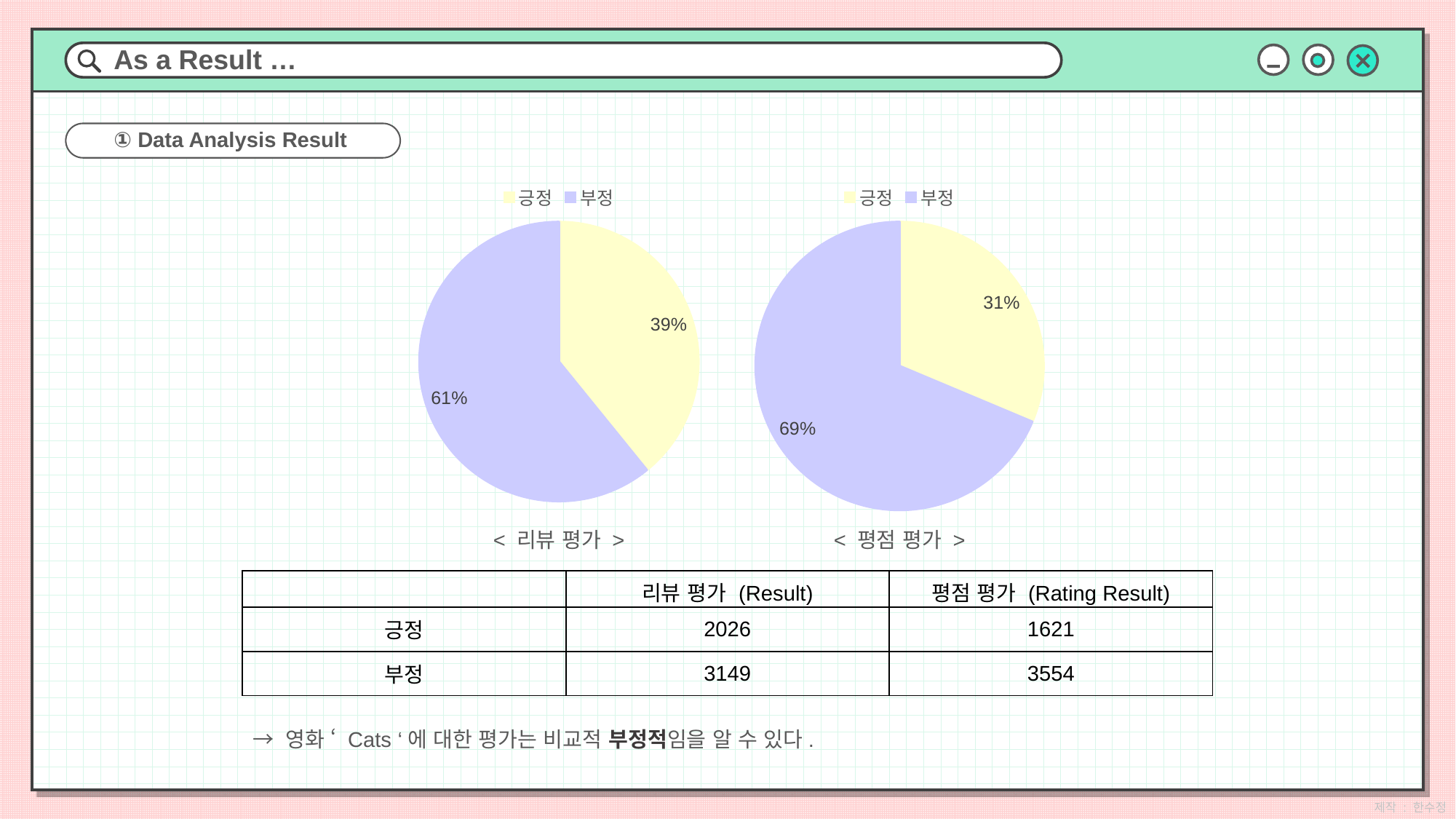

As a Result …

① Data Analysis Result

### Chart

| Category | 열1 |
|---|---|
| 긍정 | 1621.0 |
| 부정 | 3554.0 |
< 평점 평가 >

### Chart

| Category | 열1 |
|---|---|
| 긍정 | 2026.0 |
| 부정 | 3149.0 |
< 리뷰 평가 >
|  | 리뷰 평가 (Result) | 평점 평가 (Rating Result) |
| --- | --- | --- |
| 긍정 | 2026 | 1621 |
| 부정 | 3149 | 3554 |
→ 영화 ‘ Cats ‘에 대한 평가는 비교적 부정적임을 알 수 있다.
제작 : 한수정